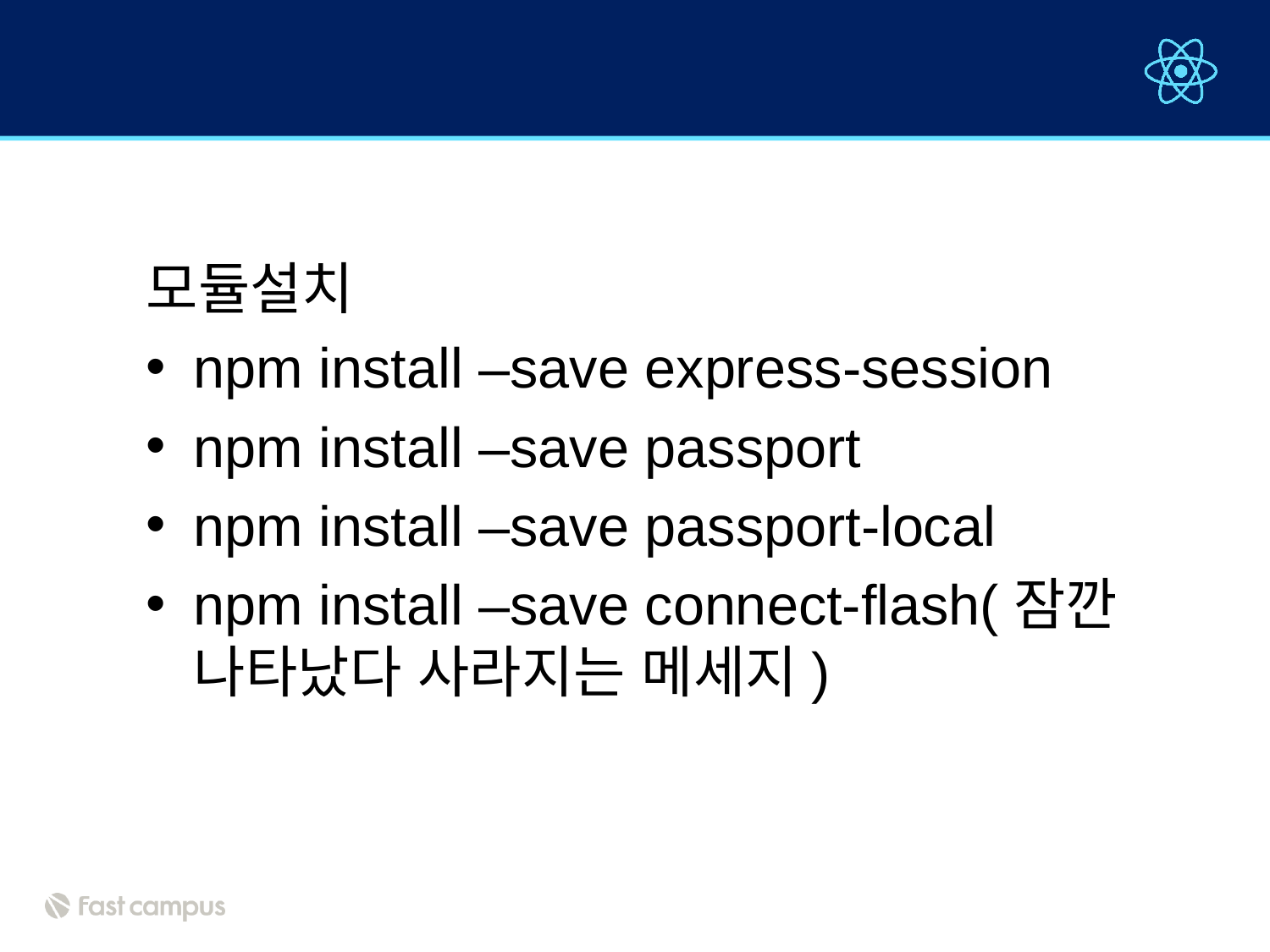

#
모듈설치
npm install –save express-session
npm install –save passport
npm install –save passport-local
npm install –save connect-flash(잠깐 나타났다 사라지는 메세지)